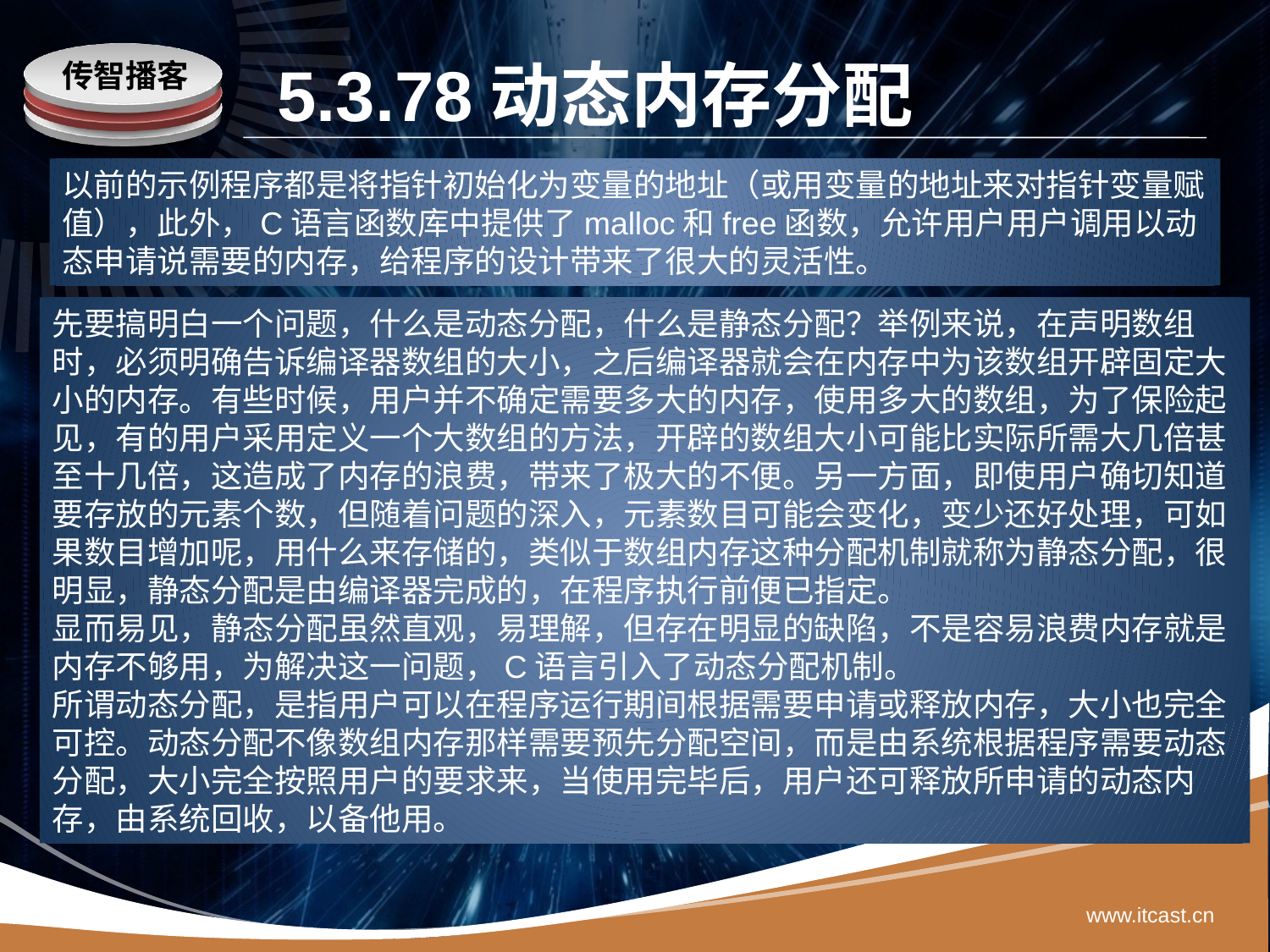

# 5.3.78动态内存分配
以前的示例程序都是将指针初始化为变量的地址（或用变量的地址来对指针变量赋值），此外，C语言函数库中提供了malloc和free函数，允许用户用户调用以动态申请说需要的内存，给程序的设计带来了很大的灵活性。
先要搞明白一个问题，什么是动态分配，什么是静态分配？举例来说，在声明数组时，必须明确告诉编译器数组的大小，之后编译器就会在内存中为该数组开辟固定大小的内存。有些时候，用户并不确定需要多大的内存，使用多大的数组，为了保险起见，有的用户采用定义一个大数组的方法，开辟的数组大小可能比实际所需大几倍甚至十几倍，这造成了内存的浪费，带来了极大的不便。另一方面，即使用户确切知道要存放的元素个数，但随着问题的深入，元素数目可能会变化，变少还好处理，可如果数目增加呢，用什么来存储的，类似于数组内存这种分配机制就称为静态分配，很明显，静态分配是由编译器完成的，在程序执行前便已指定。
显而易见，静态分配虽然直观，易理解，但存在明显的缺陷，不是容易浪费内存就是内存不够用，为解决这一问题，C语言引入了动态分配机制。
所谓动态分配，是指用户可以在程序运行期间根据需要申请或释放内存，大小也完全可控。动态分配不像数组内存那样需要预先分配空间，而是由系统根据程序需要动态分配，大小完全按照用户的要求来，当使用完毕后，用户还可释放所申请的动态内存，由系统回收，以备他用。
www.itcast.cn